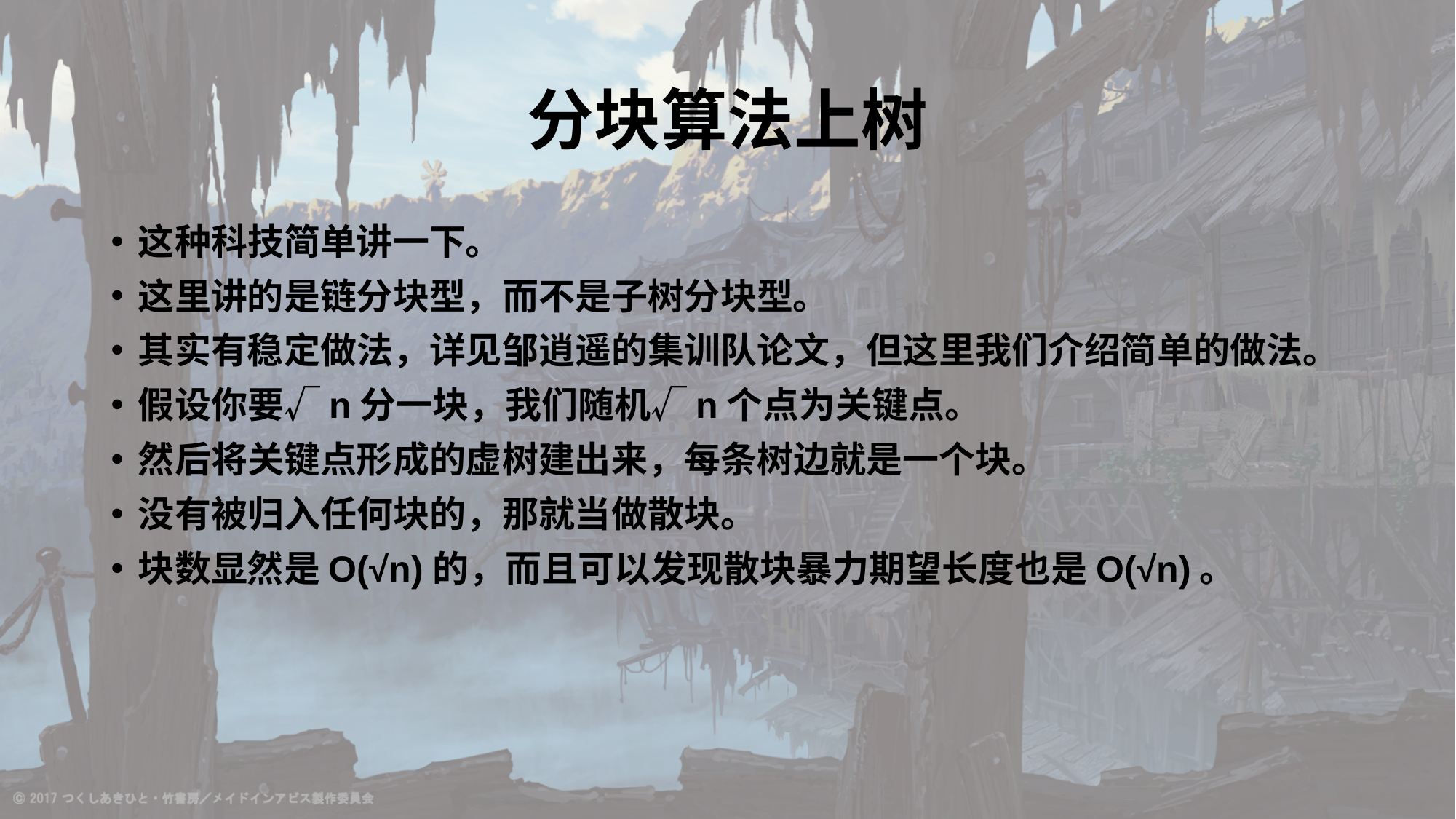

# 分块算法上树
这种科技简单讲一下。
这里讲的是链分块型，而不是子树分块型。
其实有稳定做法，详见邹逍遥的集训队论文，但这里我们介绍简单的做法。
假设你要√n分一块，我们随机√n个点为关键点。
然后将关键点形成的虚树建出来，每条树边就是一个块。
没有被归入任何块的，那就当做散块。
块数显然是O(√n)的，而且可以发现散块暴力期望长度也是O(√n)。